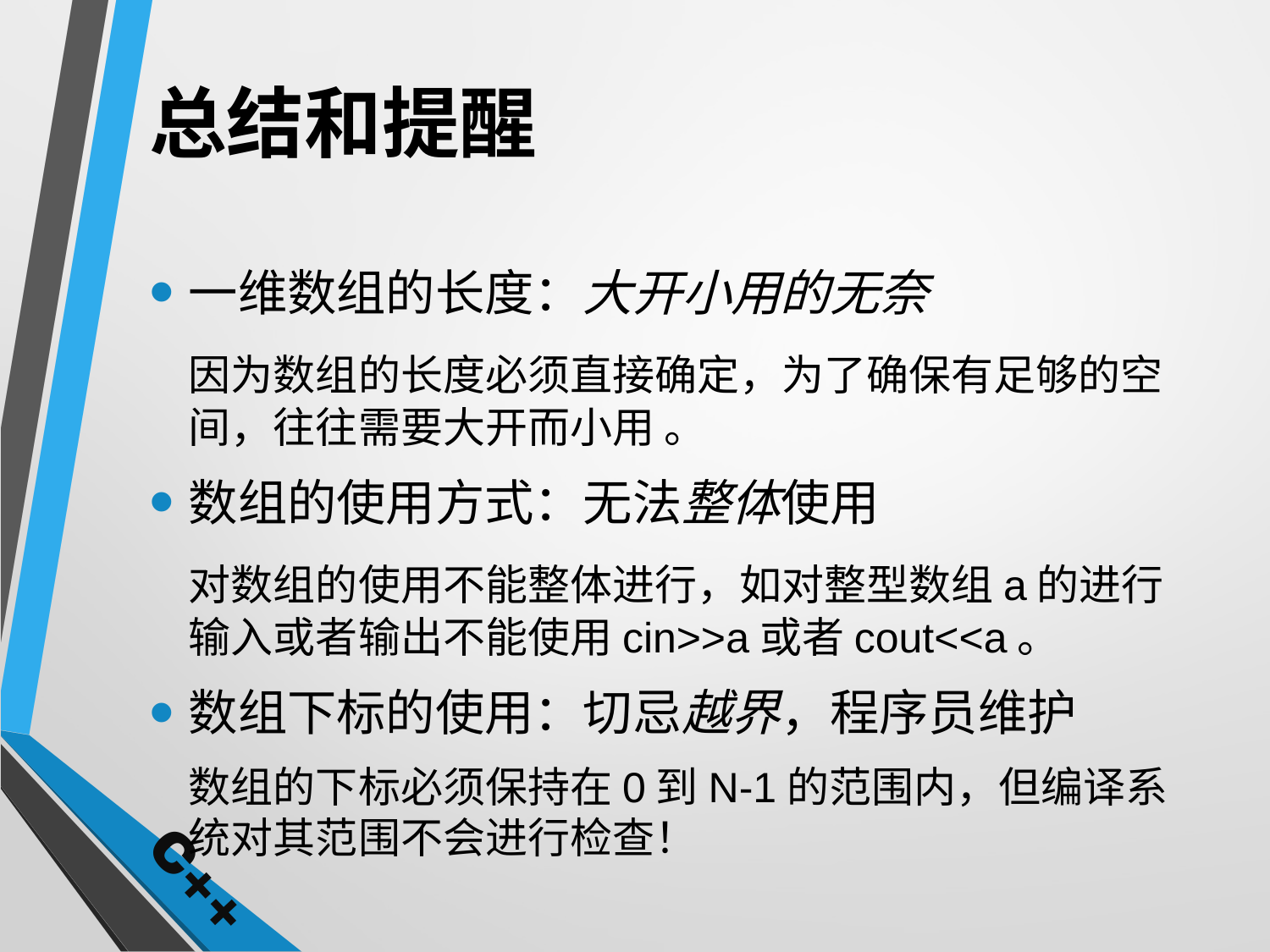

# 总结和提醒
一维数组的长度：大开小用的无奈
	因为数组的长度必须直接确定，为了确保有足够的空间，往往需要大开而小用 。
数组的使用方式：无法整体使用
	对数组的使用不能整体进行，如对整型数组a的进行输入或者输出不能使用cin>>a或者cout<<a。
数组下标的使用：切忌越界，程序员维护
	数组的下标必须保持在0到N-1的范围内，但编译系统对其范围不会进行检查！